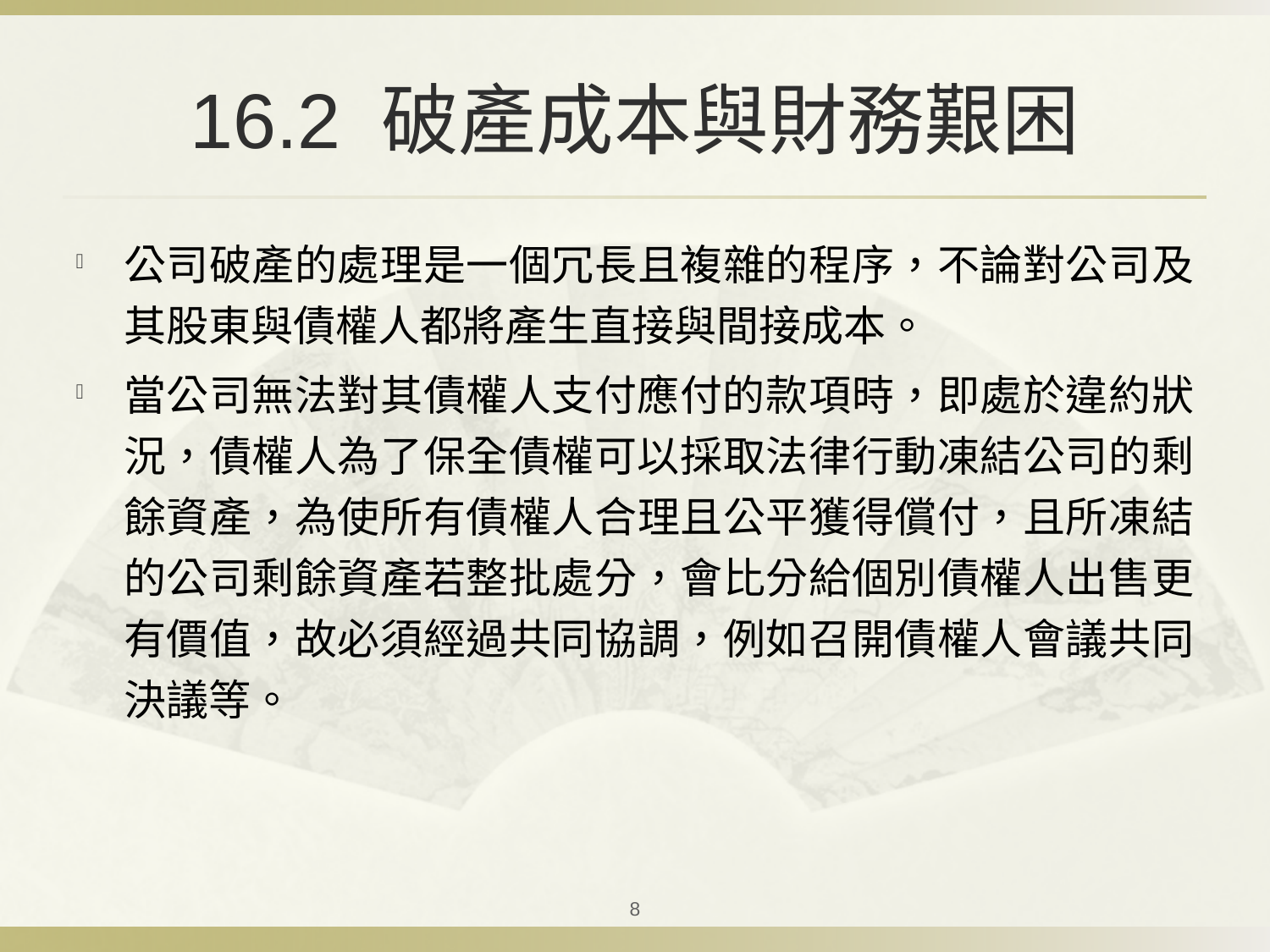

# 16.2 破產成本與財務艱困
公司破產的處理是一個冗長且複雜的程序，不論對公司及其股東與債權人都將產生直接與間接成本。
當公司無法對其債權人支付應付的款項時，即處於違約狀況，債權人為了保全債權可以採取法律行動凍結公司的剩餘資產，為使所有債權人合理且公平獲得償付，且所凍結的公司剩餘資產若整批處分，會比分給個別債權人出售更有價值，故必須經過共同協調，例如召開債權人會議共同決議等。
8